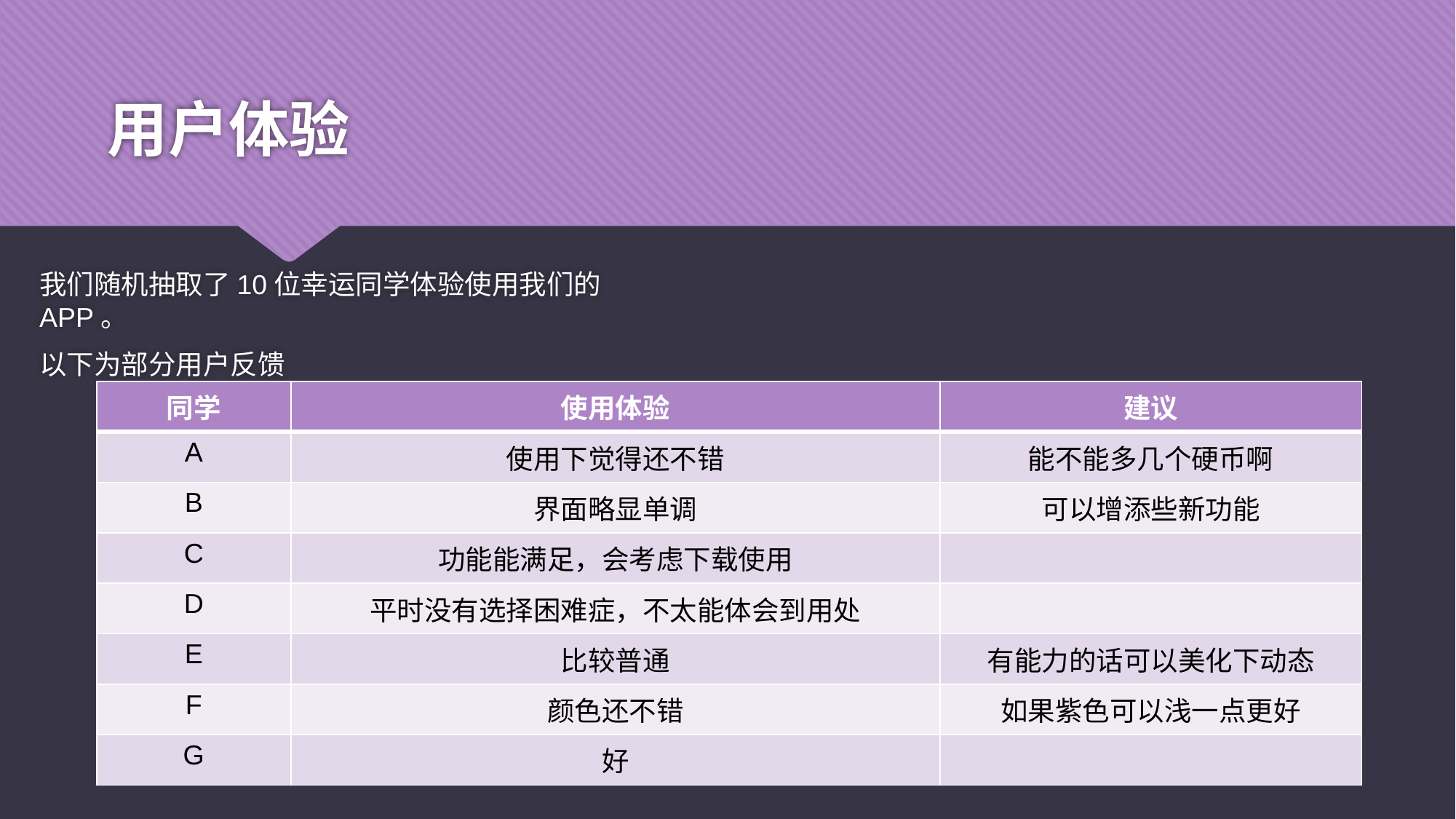

# 用户体验
我们随机抽取了10位幸运同学体验使用我们的APP。
以下为部分用户反馈
| 同学 | 使用体验 | 建议 |
| --- | --- | --- |
| A | 使用下觉得还不错 | 能不能多几个硬币啊 |
| B | 界面略显单调 | 可以增添些新功能 |
| C | 功能能满足，会考虑下载使用 |  |
| D | 平时没有选择困难症，不太能体会到用处 |  |
| E | 比较普通 | 有能力的话可以美化下动态 |
| F | 颜色还不错 | 如果紫色可以浅一点更好 |
| G | 好 |  |